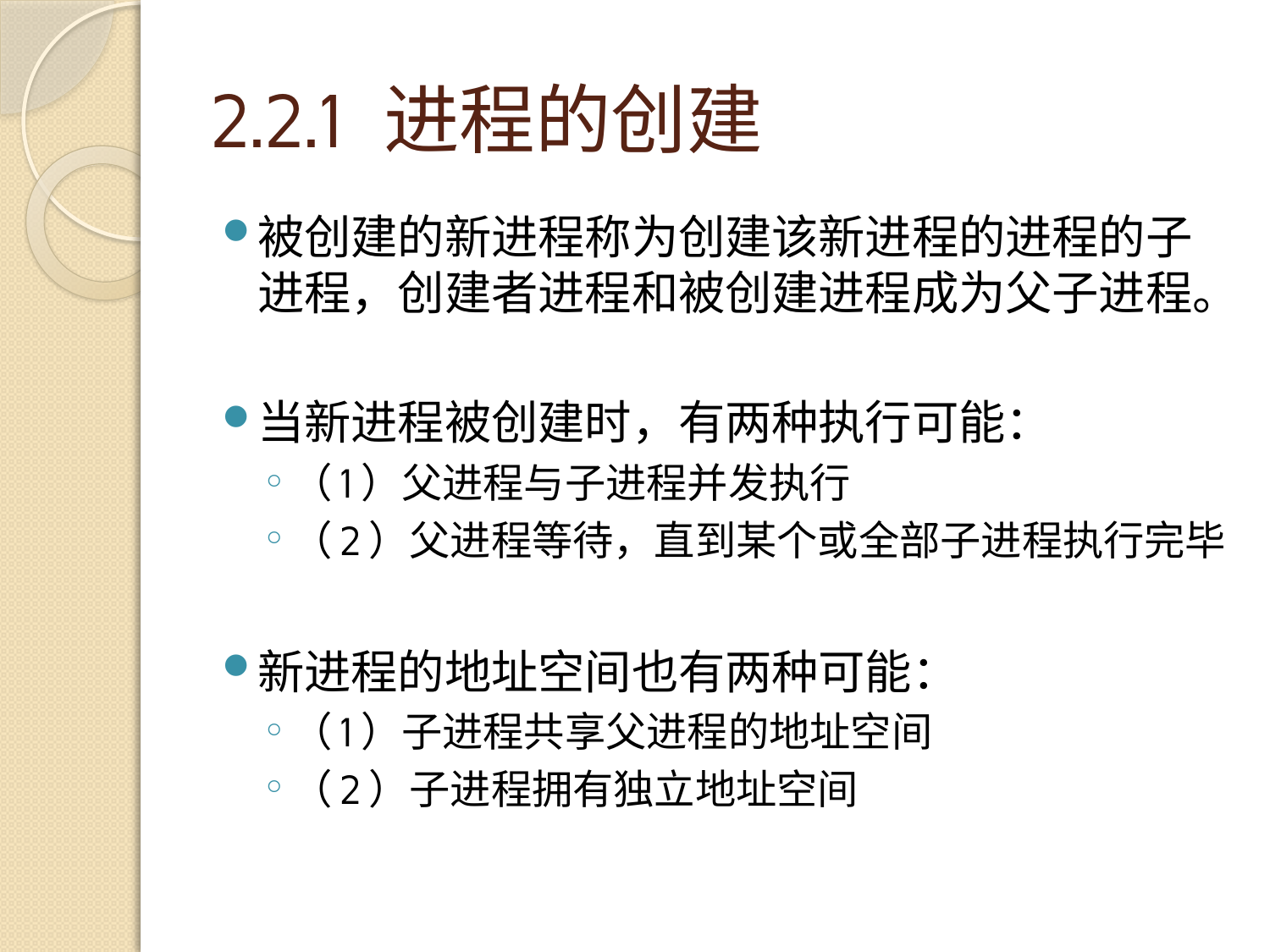

# 2.2.1 进程的创建
被创建的新进程称为创建该新进程的进程的子进程，创建者进程和被创建进程成为父子进程。

当新进程被创建时，有两种执行可能：
（1）父进程与子进程并发执行
（2）父进程等待，直到某个或全部子进程执行完毕

新进程的地址空间也有两种可能：
（1）子进程共享父进程的地址空间
（2）子进程拥有独立地址空间